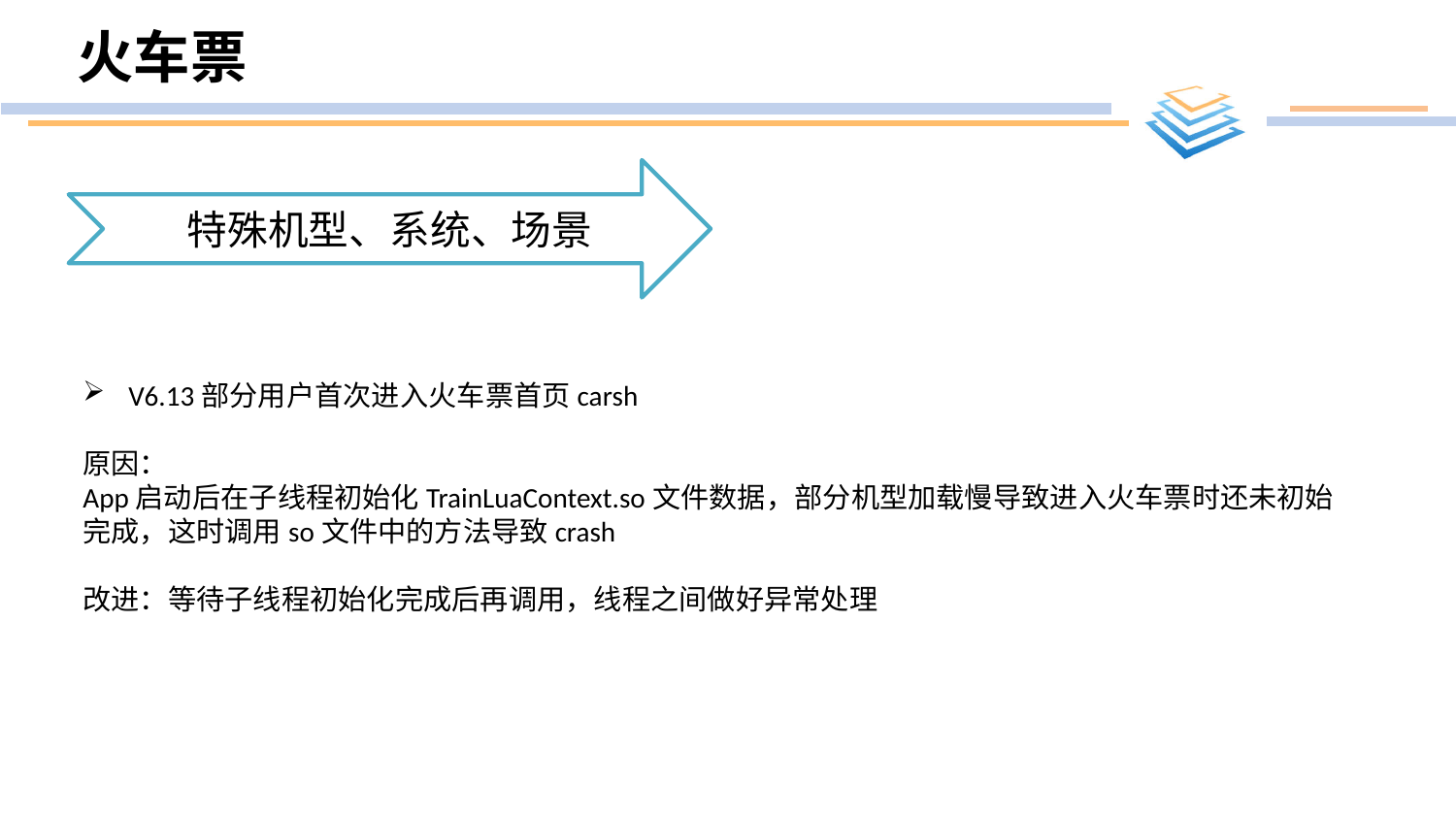

# 火车票
特殊机型、系统、场景
V6.13部分用户首次进入火车票首页carsh

原因：
App启动后在子线程初始化TrainLuaContext.so文件数据，部分机型加载慢导致进入火车票时还未初始完成，这时调用so文件中的方法导致crash

改进：等待子线程初始化完成后再调用，线程之间做好异常处理